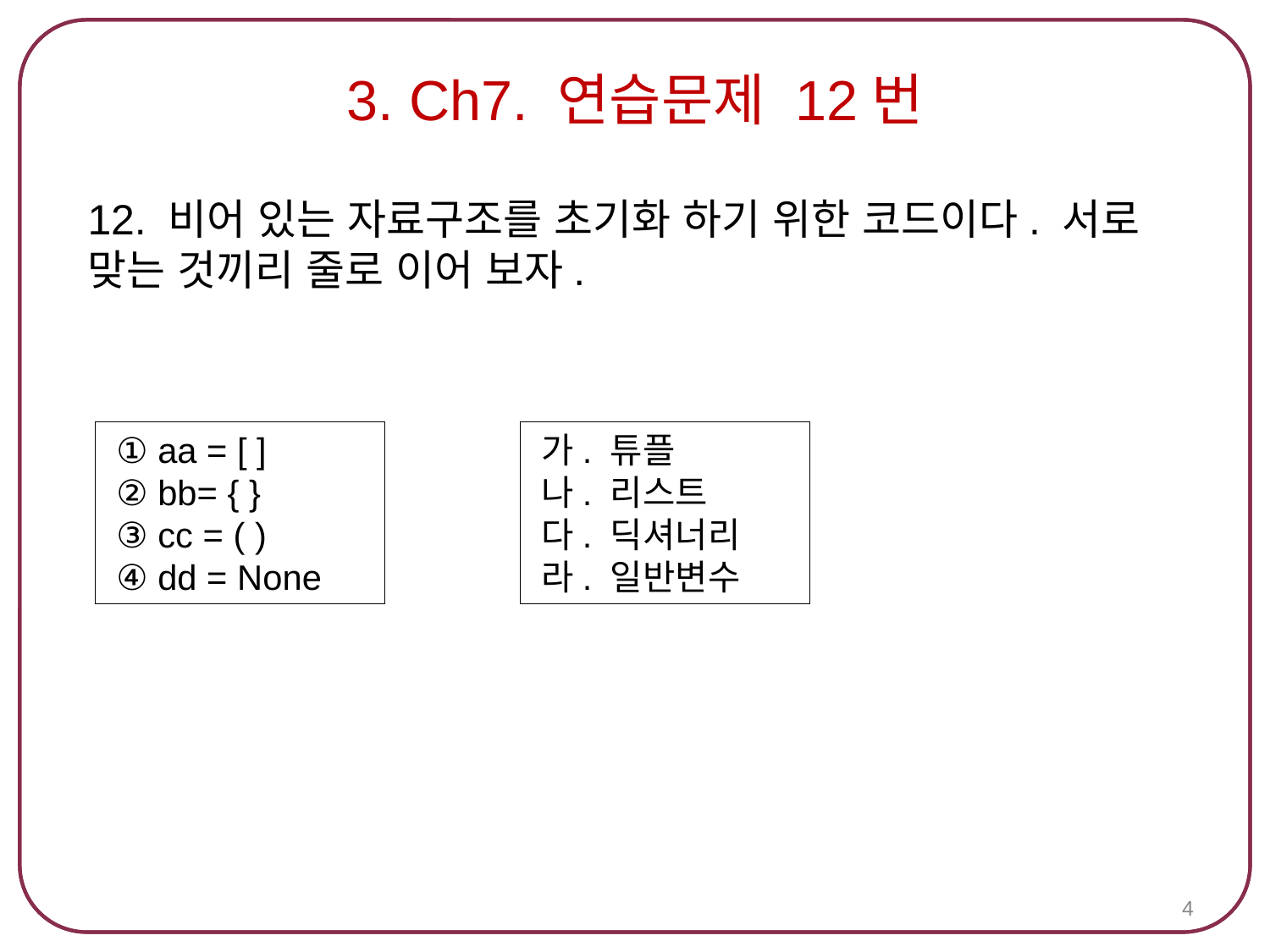

# 3. Ch7. 연습문제 12번
12. 비어 있는 자료구조를 초기화 하기 위한 코드이다. 서로 맞는 것끼리 줄로 이어 보자.

가. 튜플
나. 리스트
다. 딕셔너리
라. 일반변수
① aa = [ ]
② bb= { }
③ cc = ( )
④ dd = None

4